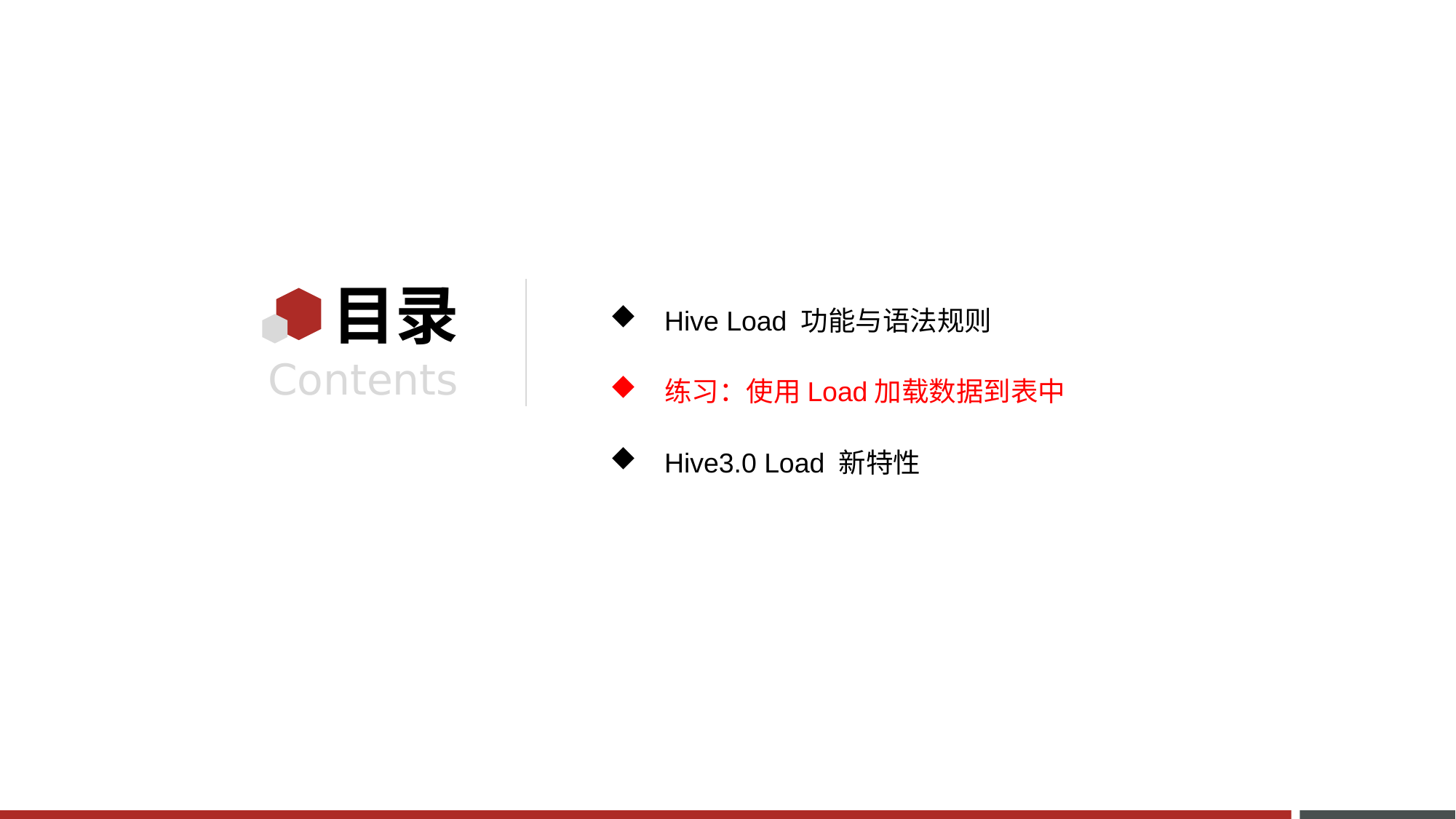

Hive Load 功能与语法规则
练习：使用Load加载数据到表中
Hive3.0 Load 新特性